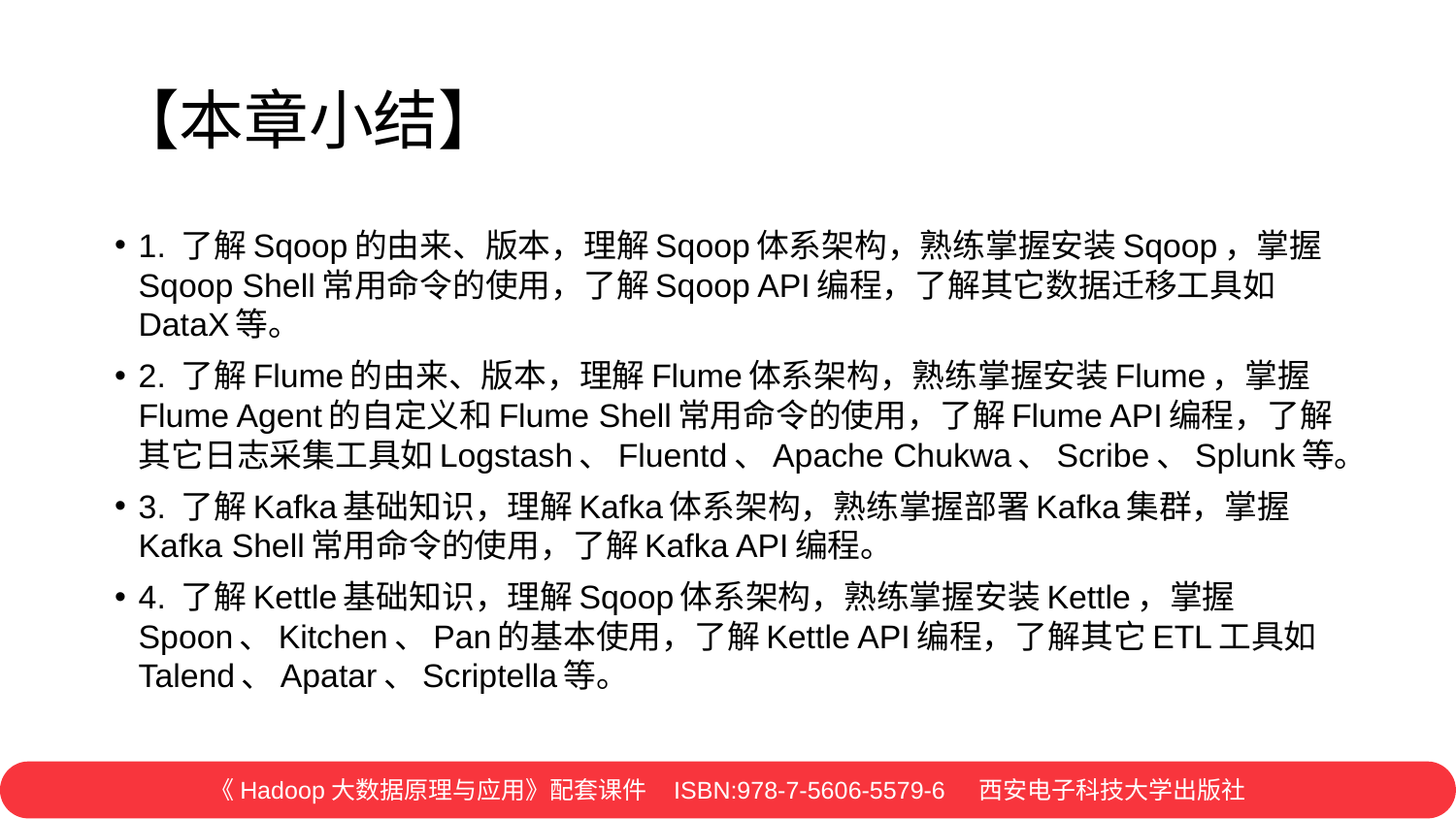

# 【本章小结】
1. 了解Sqoop的由来、版本，理解Sqoop体系架构，熟练掌握安装Sqoop，掌握Sqoop Shell常用命令的使用，了解Sqoop API编程，了解其它数据迁移工具如DataX等。
2. 了解Flume的由来、版本，理解Flume体系架构，熟练掌握安装Flume，掌握Flume Agent的自定义和Flume Shell常用命令的使用，了解Flume API编程，了解其它日志采集工具如Logstash、Fluentd、Apache Chukwa、Scribe、Splunk等。
3. 了解Kafka基础知识，理解Kafka体系架构，熟练掌握部署Kafka集群，掌握Kafka Shell常用命令的使用，了解Kafka API编程。
4. 了解Kettle基础知识，理解Sqoop体系架构，熟练掌握安装Kettle，掌握Spoon、Kitchen、Pan的基本使用，了解Kettle API编程，了解其它ETL工具如Talend、Apatar、Scriptella等。